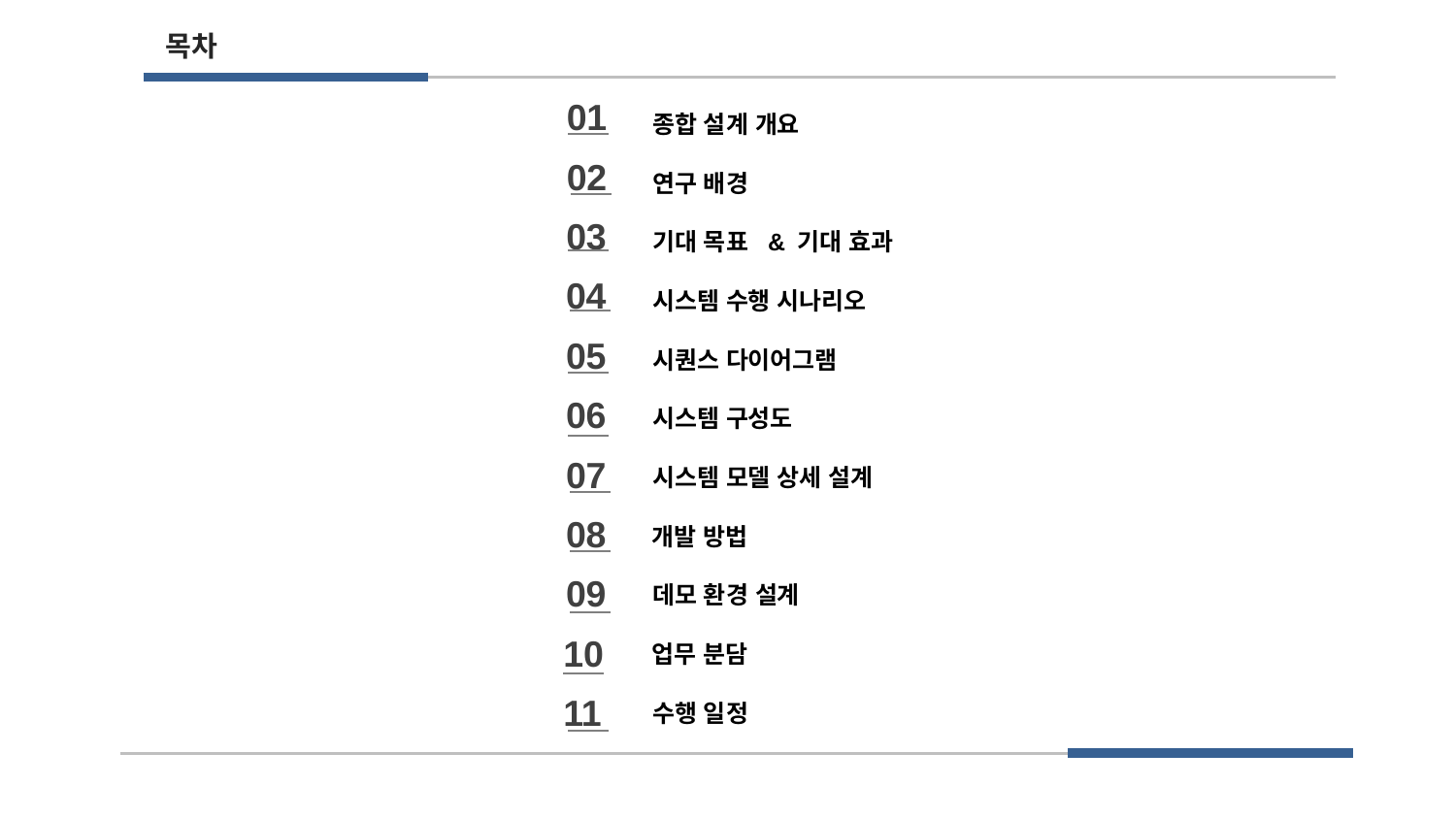

목차
01
종합 설계 개요
02
연구 배경
03
기대 목표  & 기대 효과
04
시스템 수행 시나리오
05
시퀀스 다이어그램
06
시스템 구성도
07
시스템 모델 상세 설계
08
개발 방법
09
데모 환경 설계
10
업무 분담
11
수행 일정